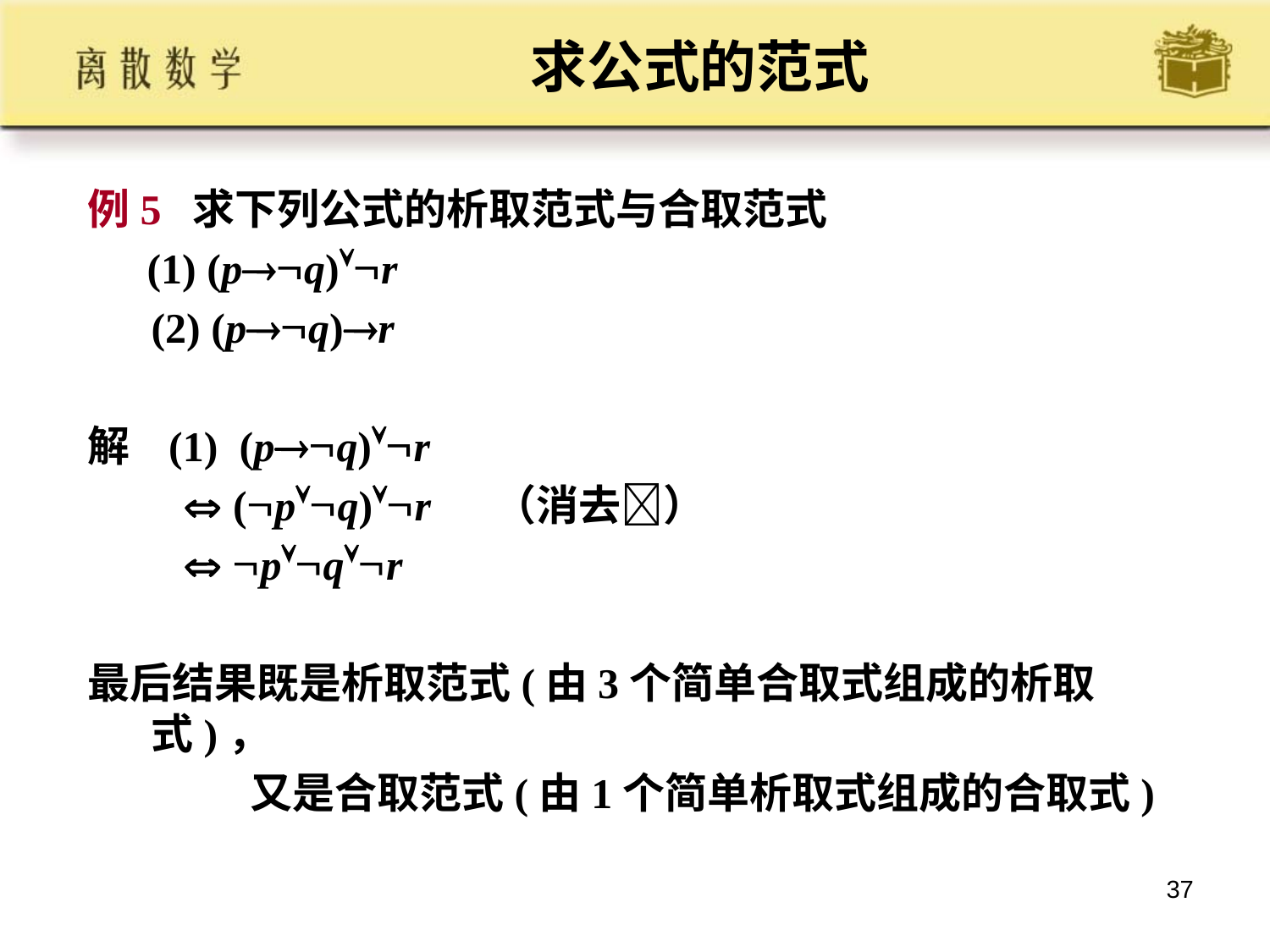

# 求公式的范式
例5  求下列公式的析取范式与合取范式
     (1) (p→¬q)∨¬r
      (2) (p→¬q)→r

解   (1)  (p→¬q)∨¬r
         ⇔ (¬p∨¬q)∨¬r     （消去→）
         ⇔ ¬p∨¬q∨¬r

最后结果既是析取范式(由3个简单合取式组成的析取式)，
                又是合取范式(由1个简单析取式组成的合取式)
37